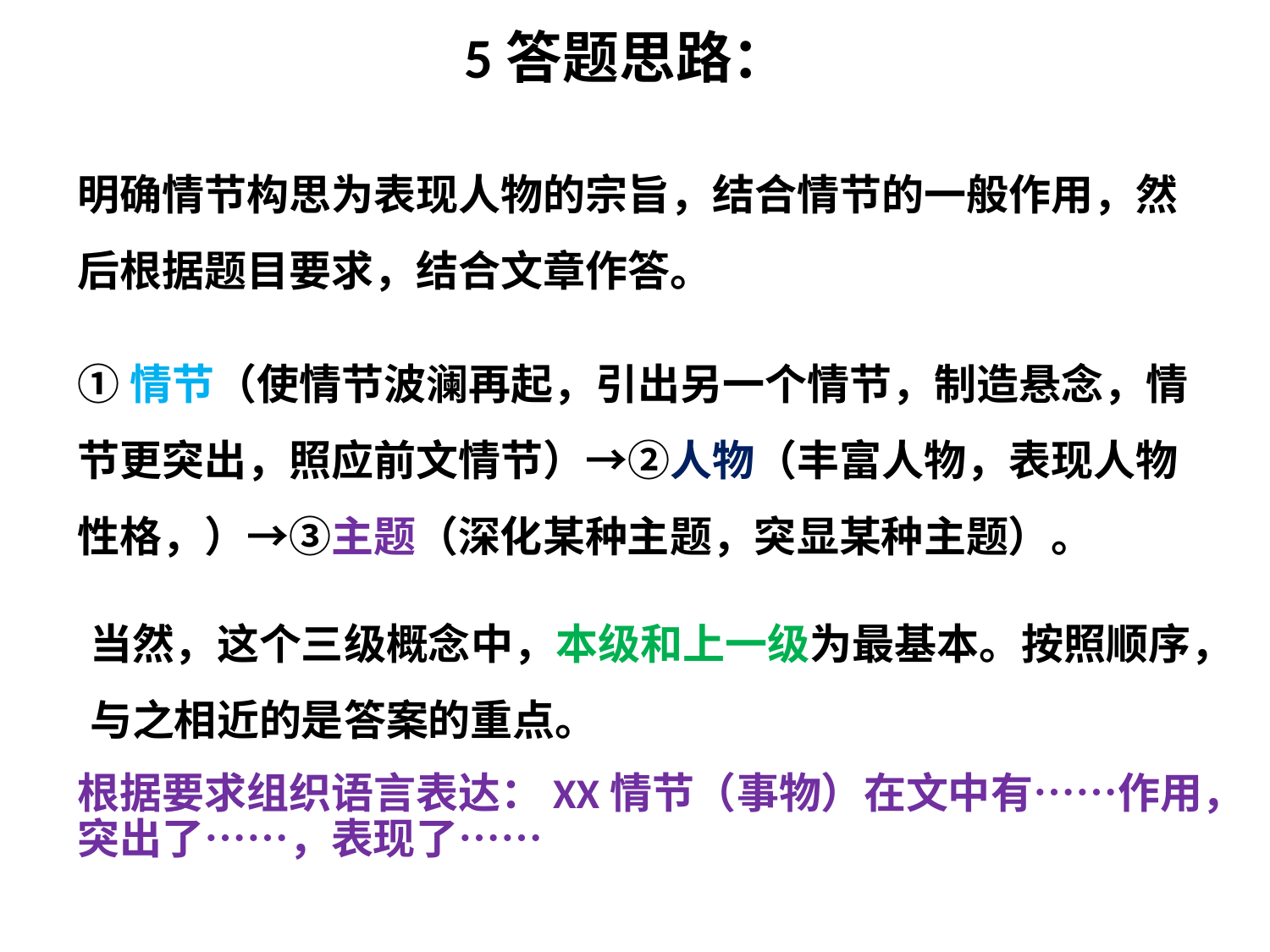

# 5答题思路：
明确情节构思为表现人物的宗旨，结合情节的一般作用，然后根据题目要求，结合文章作答。
①情节（使情节波澜再起，引出另一个情节，制造悬念，情节更突出，照应前文情节）→②人物（丰富人物，表现人物性格，）→③主题（深化某种主题，突显某种主题）。
当然，这个三级概念中，本级和上一级为最基本。按照顺序，与之相近的是答案的重点。
根据要求组织语言表达：XX情节（事物）在文中有……作用，突出了……，表现了……